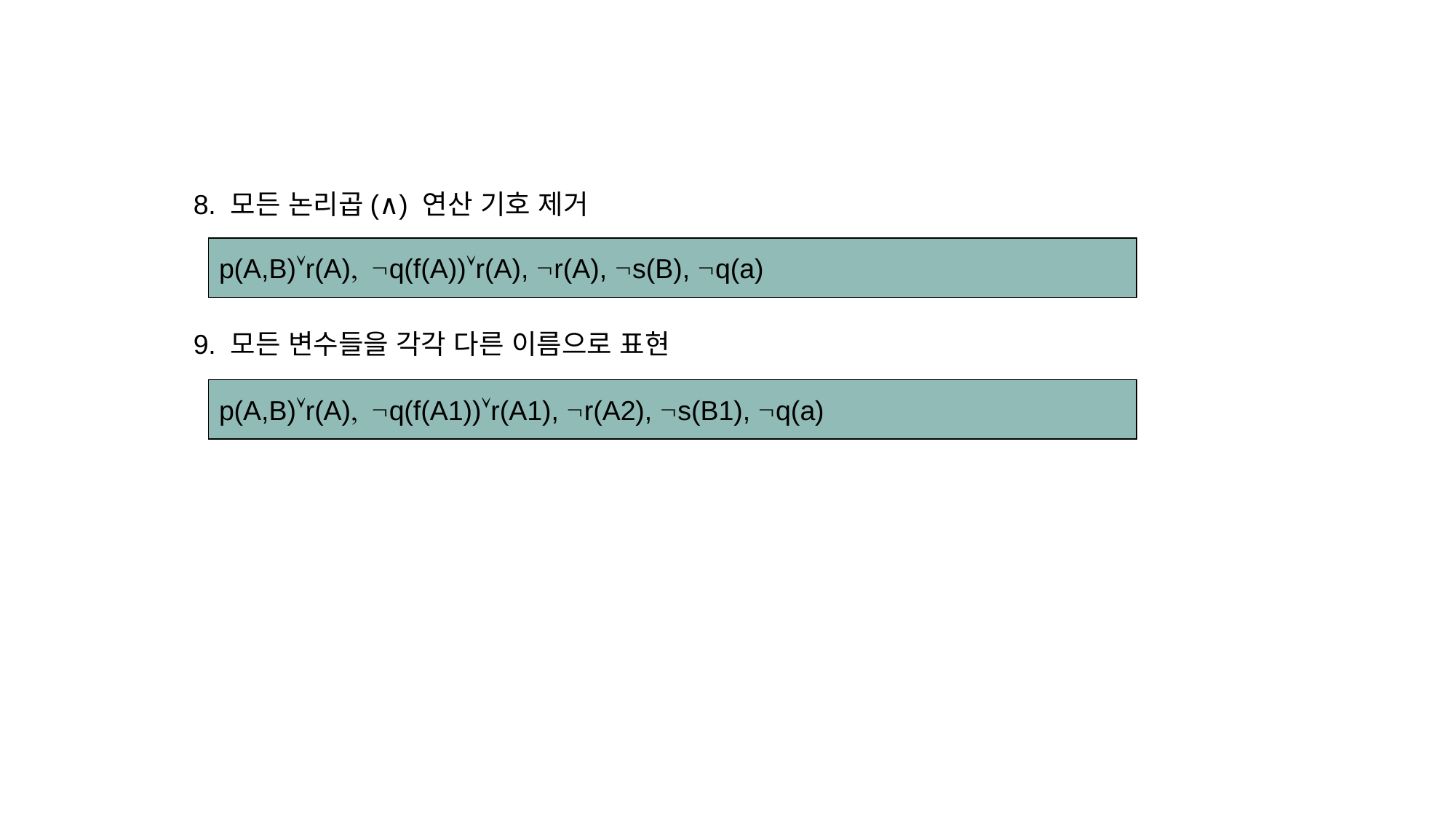

8. 모든 논리곱(∧) 연산 기호 제거

9. 모든 변수들을 각각 다른 이름으로 표현

p(A,B)∨r(A), ¬q(f(A))∨r(A), ¬r(A), ¬s(B), ¬q(a)
p(A,B)∨r(A), ¬q(f(A1))∨r(A1), ¬r(A2), ¬s(B1), ¬q(a)